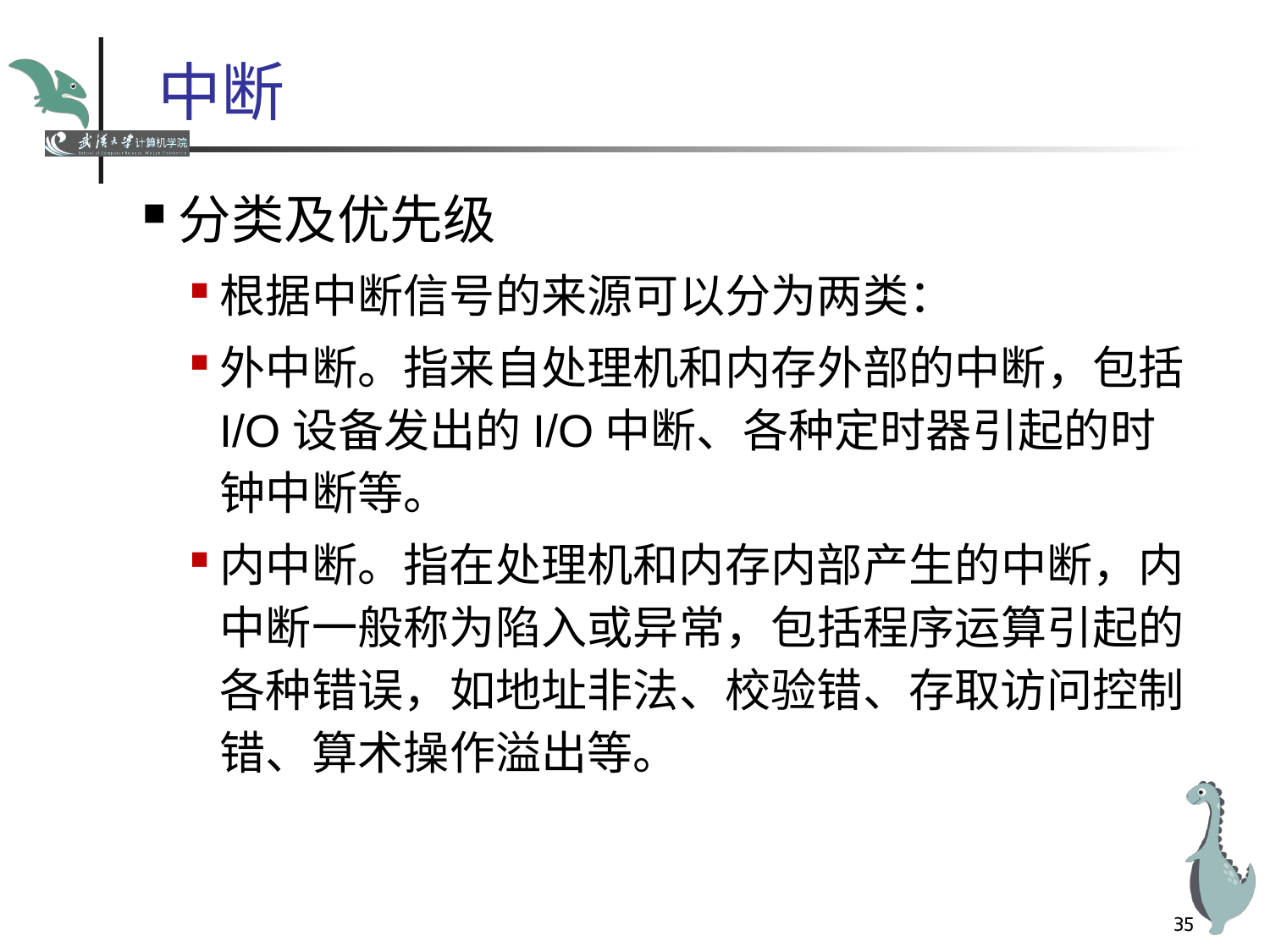

# 中断
分类及优先级
根据中断信号的来源可以分为两类：
外中断。指来自处理机和内存外部的中断，包括I/O设备发出的I/O中断、各种定时器引起的时钟中断等。
内中断。指在处理机和内存内部产生的中断，内中断一般称为陷入或异常，包括程序运算引起的各种错误，如地址非法、校验错、存取访问控制错、算术操作溢出等。
35